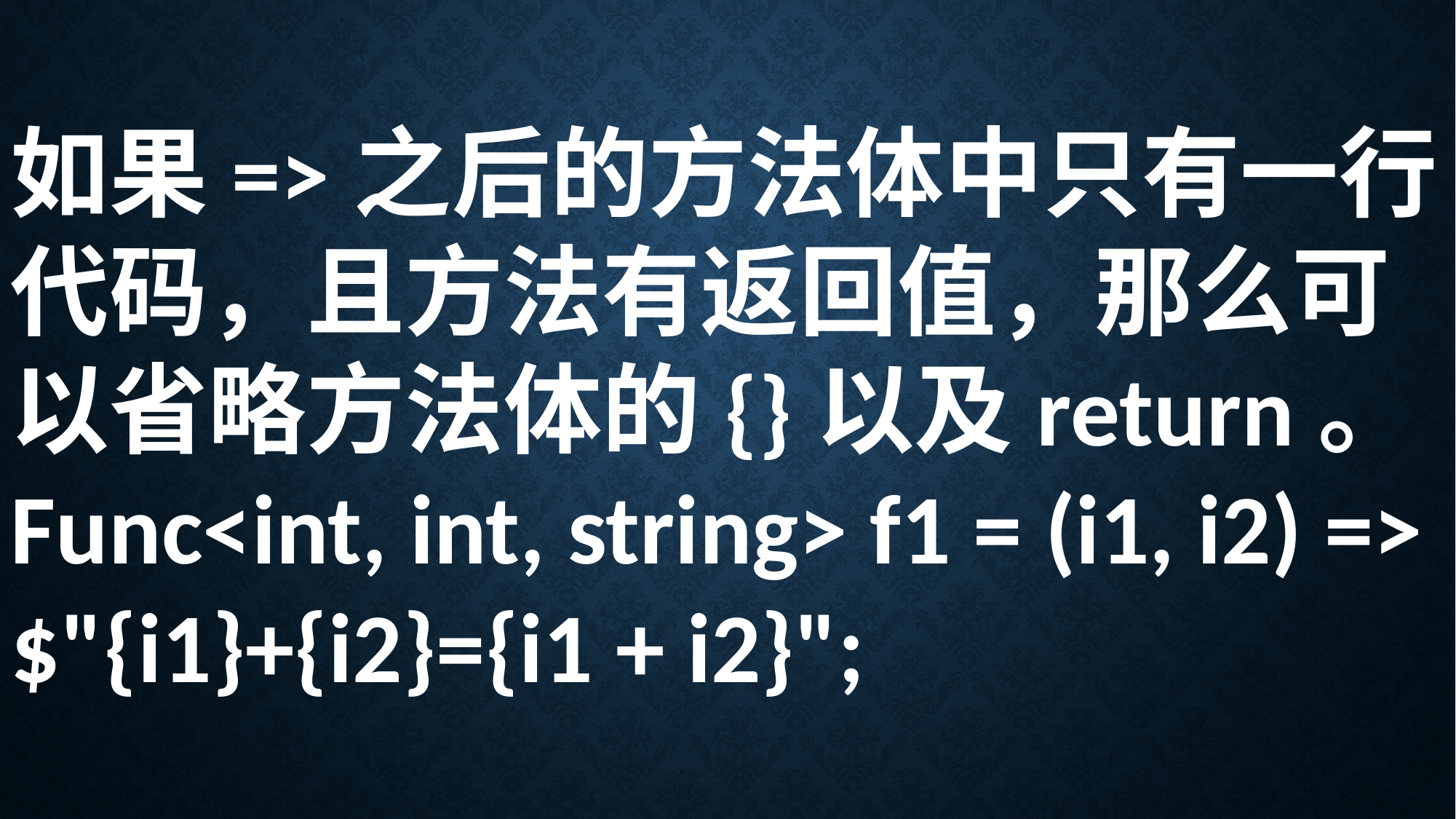

如果=>之后的方法体中只有一行代码，且方法有返回值，那么可以省略方法体的{}以及return。
Func<int, int, string> f1 = (i1, i2) => $"{i1}+{i2}={i1 + i2}";